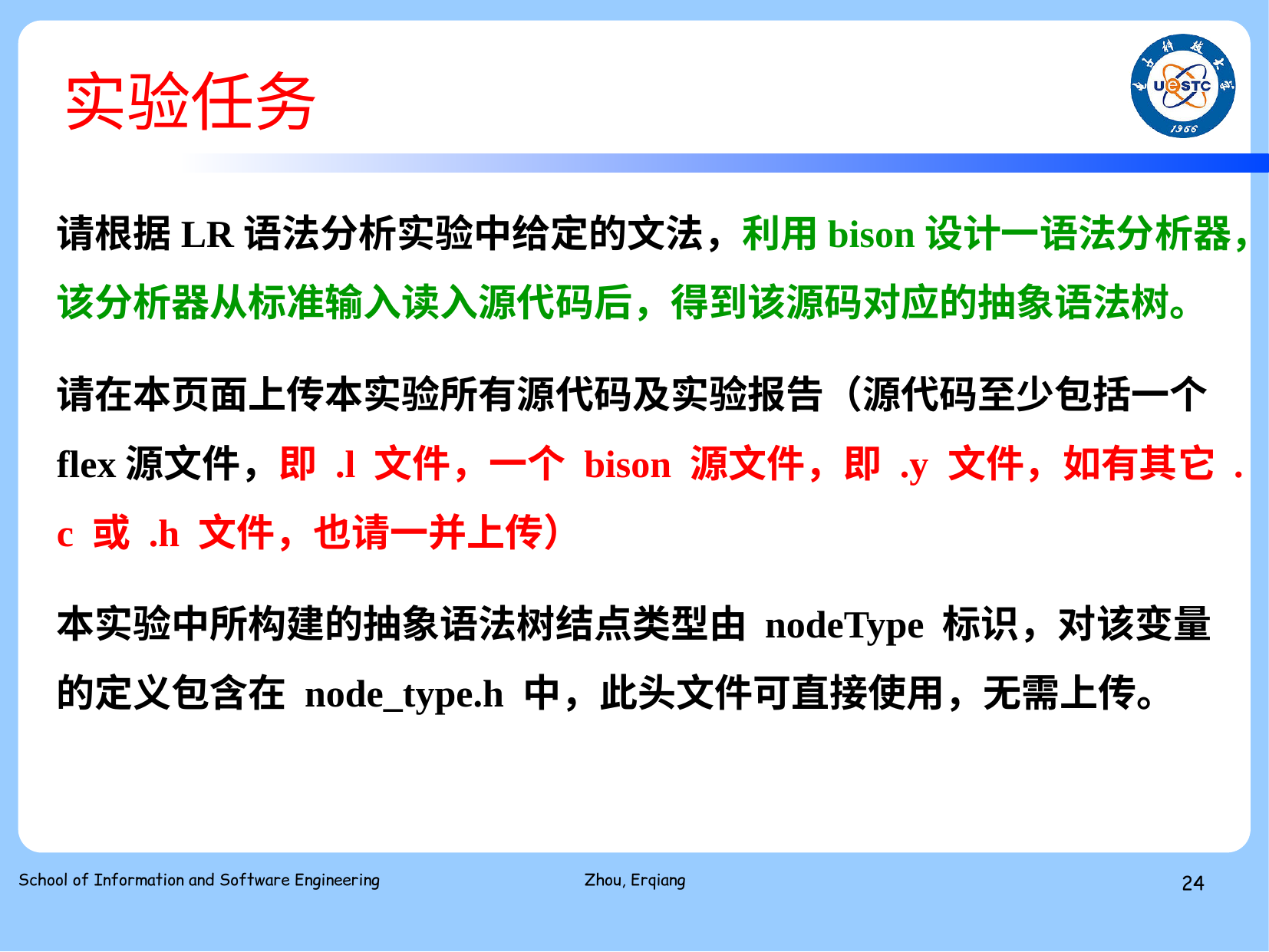

# 实验任务
请根据LR语法分析实验中给定的文法，利用bison设计一语法分析器，该分析器从标准输入读入源代码后，得到该源码对应的抽象语法树。
请在本页面上传本实验所有源代码及实验报告（源代码至少包括一个flex源文件，即 .l 文件，一个 bison 源文件，即 .y 文件，如有其它 .c 或 .h 文件，也请一并上传）
本实验中所构建的抽象语法树结点类型由 nodeType 标识，对该变量的定义包含在 node_type.h 中，此头文件可直接使用，无需上传。
School of Information and Software Engineering
Zhou, Erqiang
24